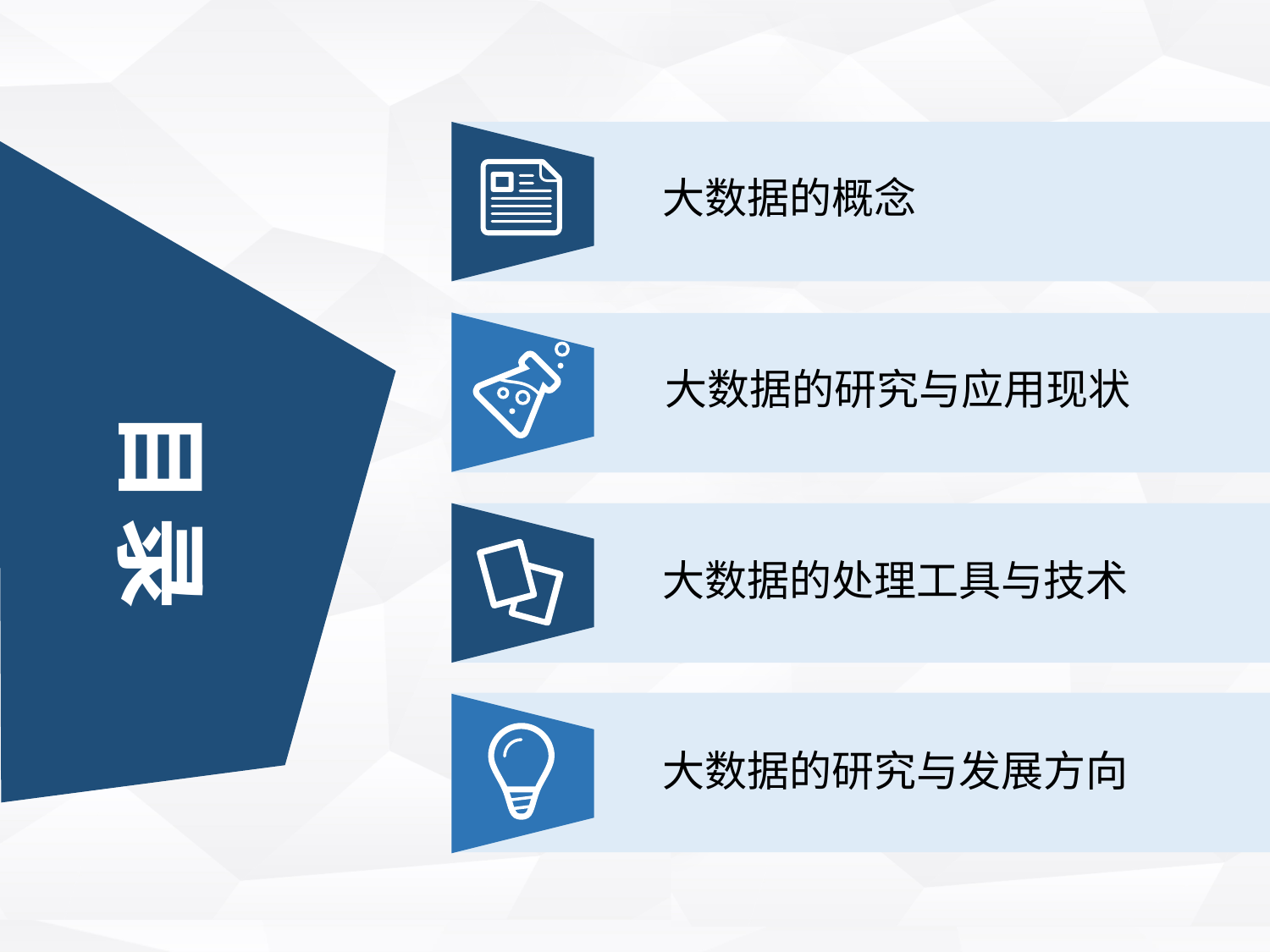

大数据的概念

大数据的研究与应用现状
目录

大数据的处理工具与技术

大数据的研究与发展方向